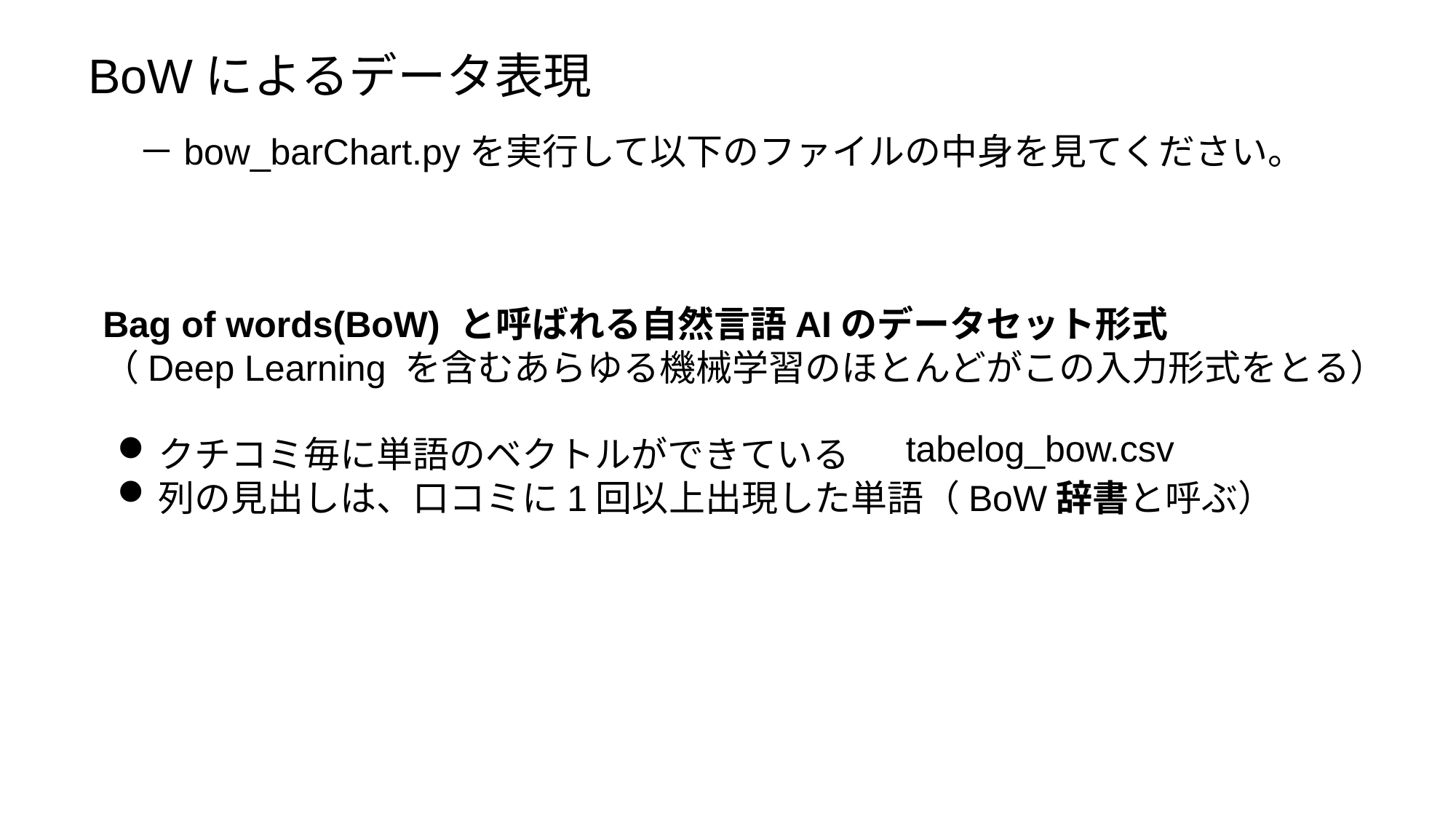

BoWによるデータ表現
　－bow_barChart.pyを実行して以下のファイルの中身を見てください。
Bag of words(BoW) と呼ばれる自然言語AIのデータセット形式
（Deep Learning を含むあらゆる機械学習のほとんどがこの入力形式をとる）
tabelog_bow.csv
クチコミ毎に単語のベクトルができている
列の見出しは、口コミに1回以上出現した単語（BoW辞書と呼ぶ）